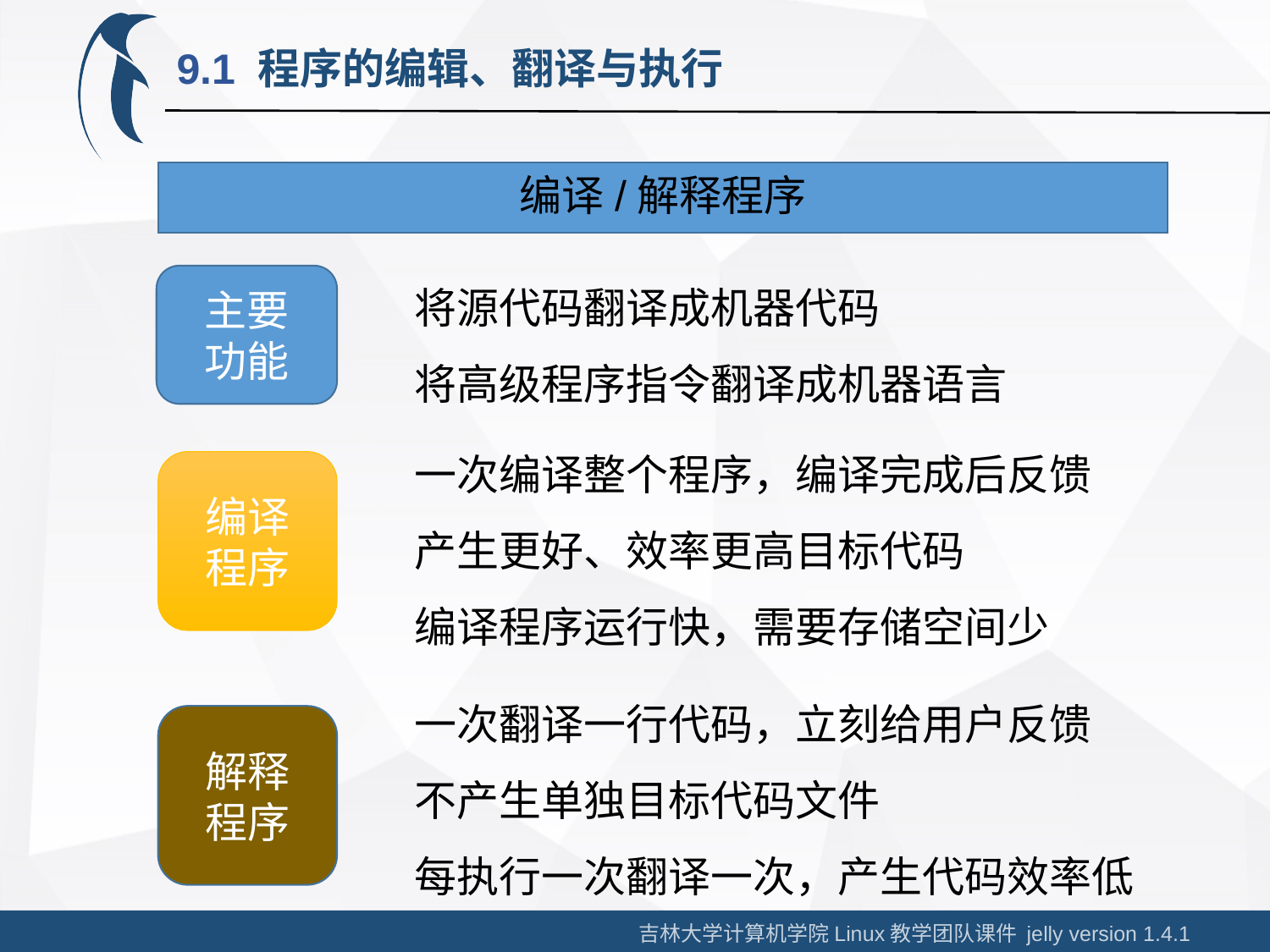

9.1 程序的编辑、翻译与执行
编译/解释程序
将源代码翻译成机器代码
将高级程序指令翻译成机器语言
主要
功能
一次编译整个程序，编译完成后反馈
产生更好、效率更高目标代码
编译程序运行快，需要存储空间少
编译
程序
一次翻译一行代码，立刻给用户反馈
不产生单独目标代码文件
每执行一次翻译一次，产生代码效率低
解释
程序